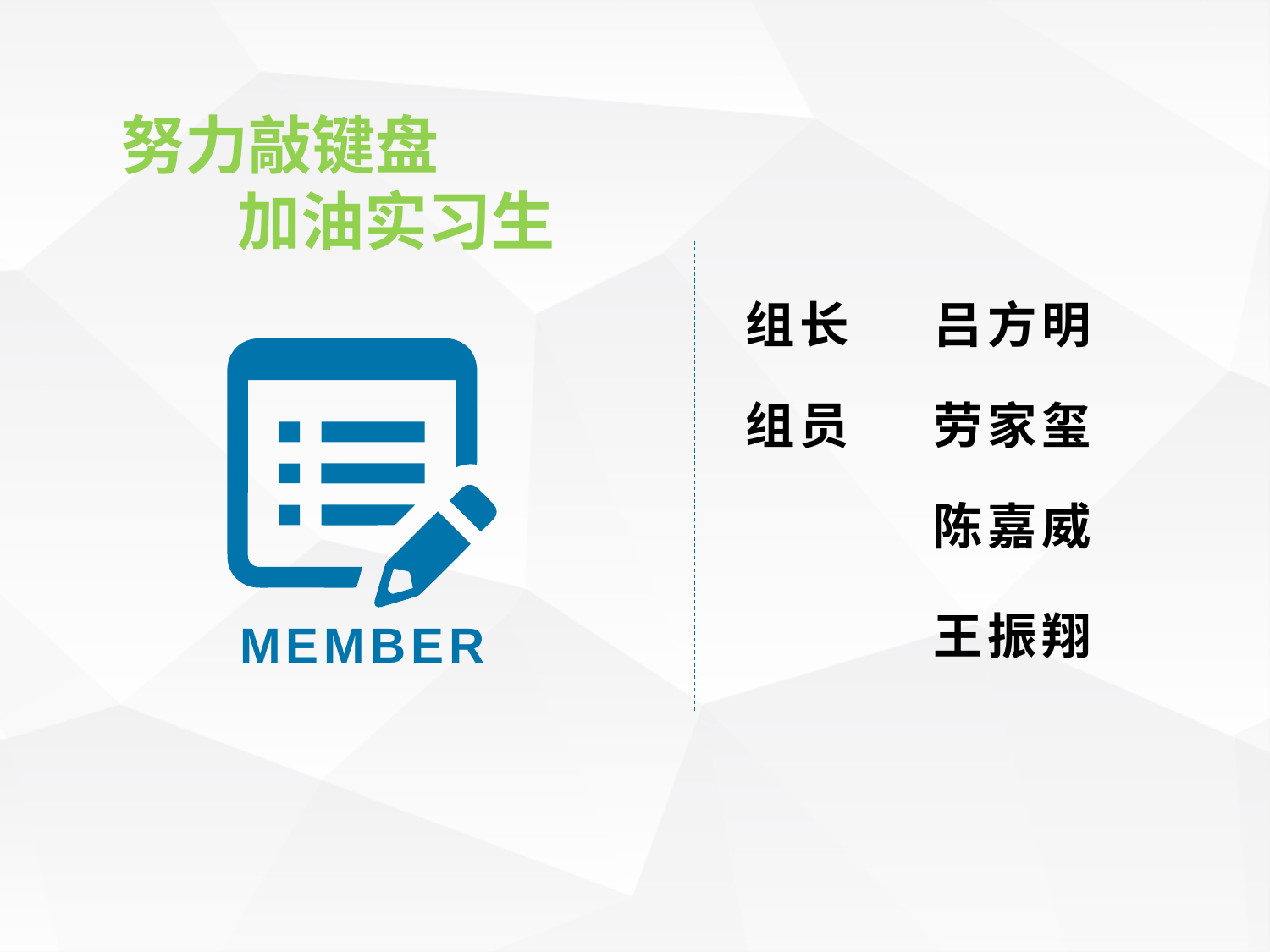

努力敲键盘
       加油实习生
吕方明
组长

劳家玺
组员
陈嘉威
王振翔
MEMBER